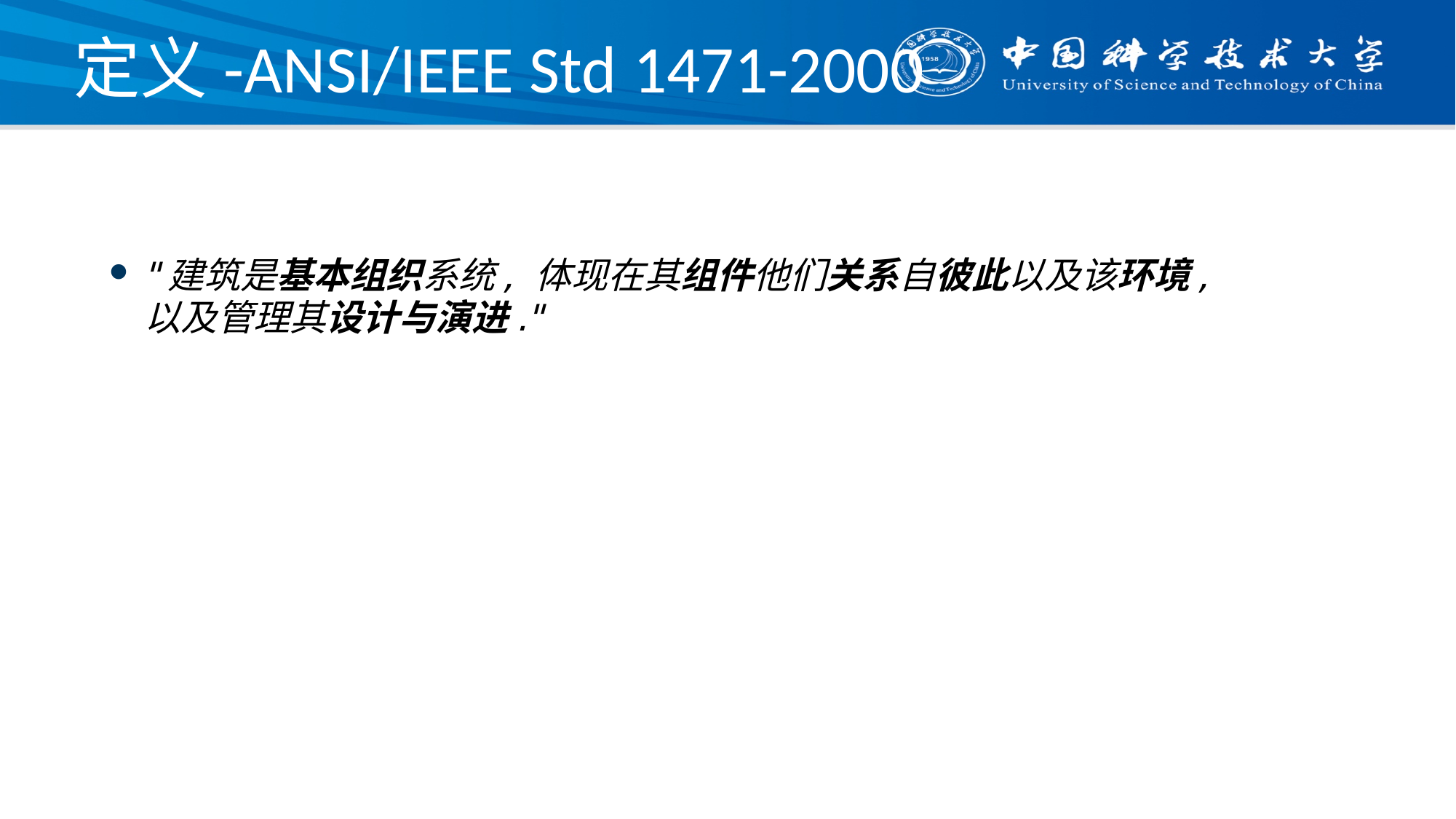

# 定义-ANSI/IEEE Std 1471-2000
"建筑是基本组织系统, 体现在其组件他们关系自彼此以及该环境, 以及管理其设计与演进."